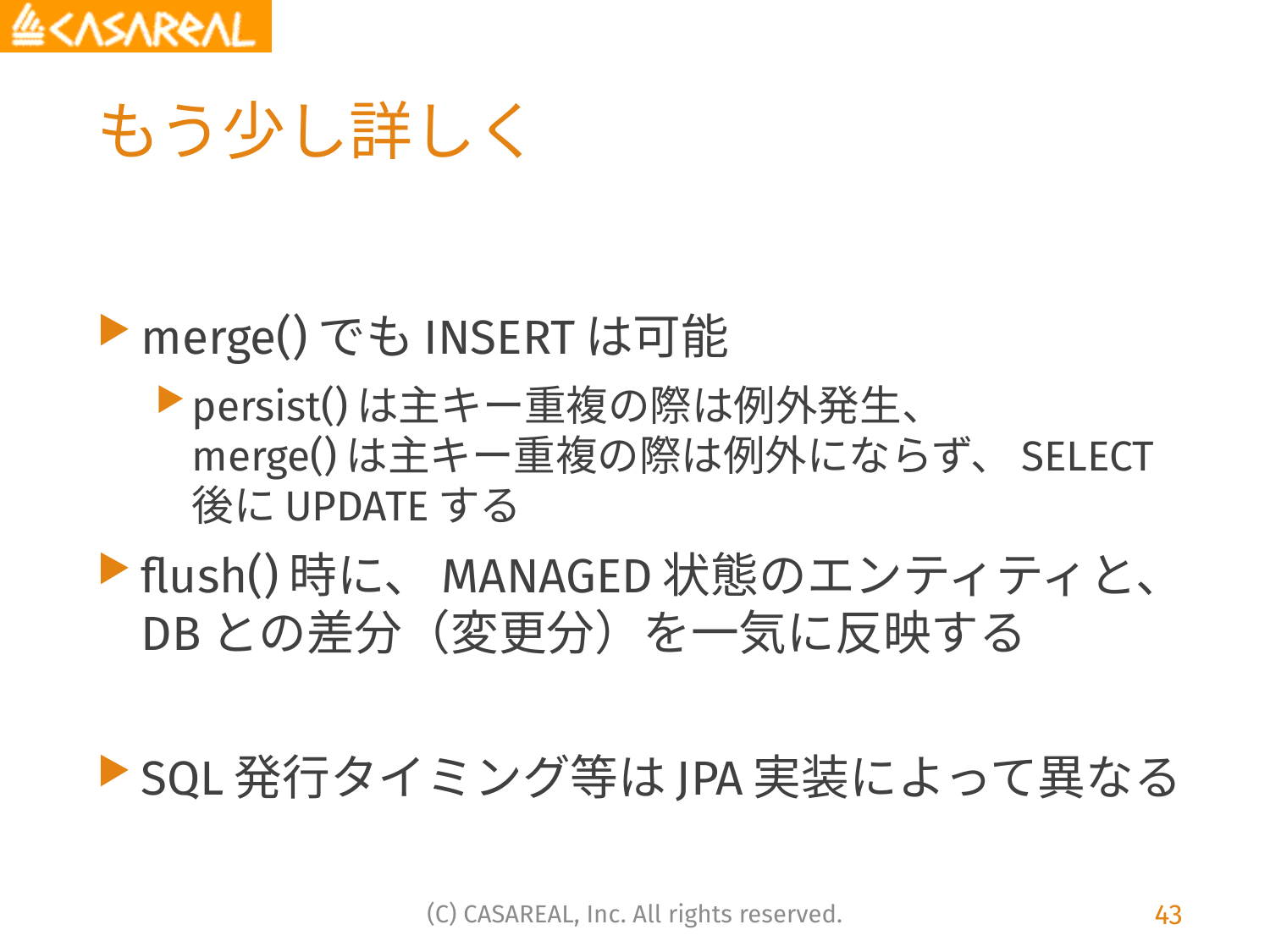

# もう少し詳しく
merge()でもINSERTは可能
persist()は主キー重複の際は例外発生、
merge()は主キー重複の際は例外にならず、SELECT後にUPDATEする
flush()時に、MANAGED状態のエンティティと、DBとの差分（変更分）を一気に反映する

SQL発行タイミング等はJPA実装によって異なる
(C) CASAREAL, Inc. All rights reserved.
43